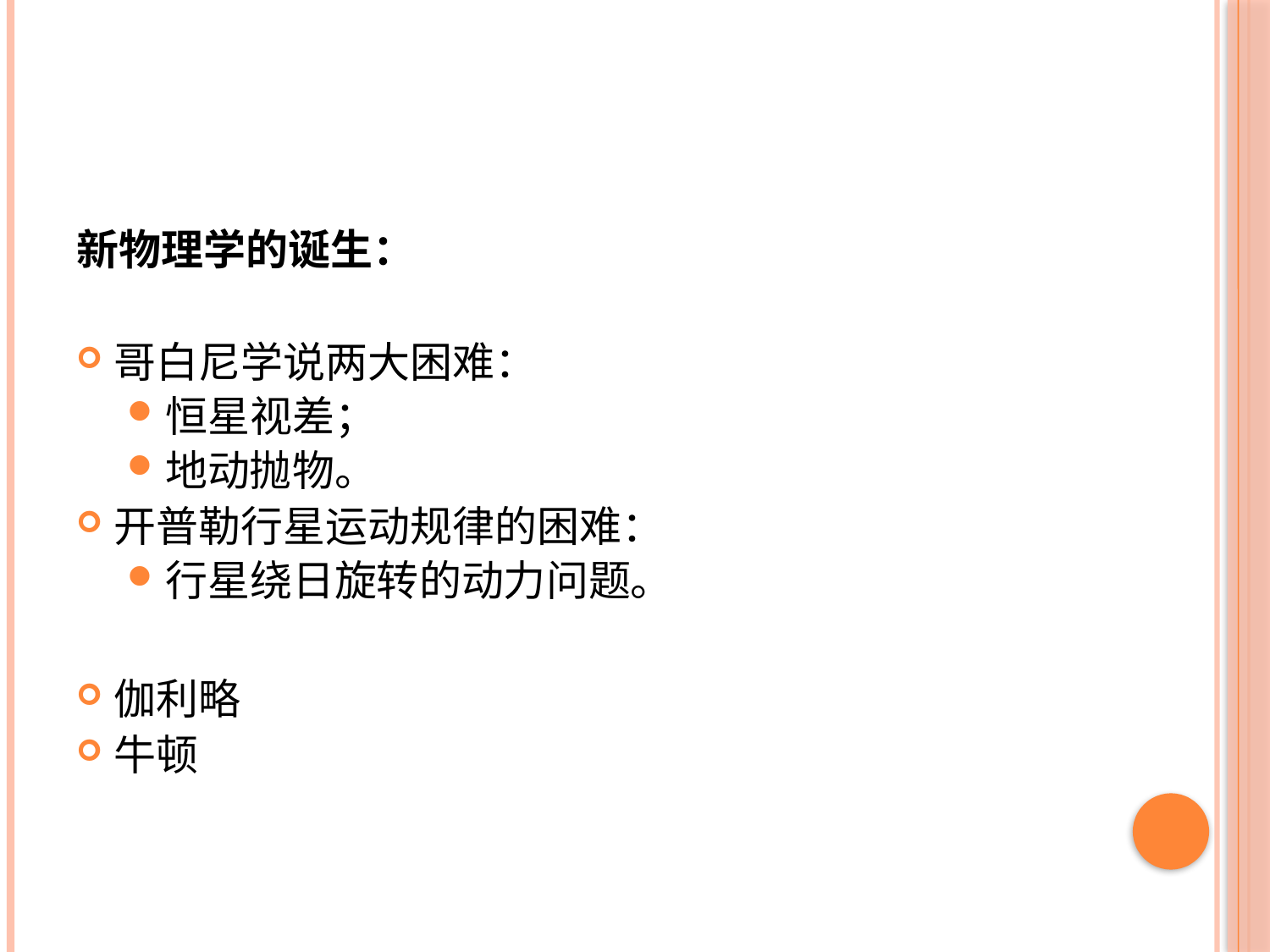

#
新物理学的诞生：

哥白尼学说两大困难：
恒星视差；
地动抛物。
开普勒行星运动规律的困难：
行星绕日旋转的动力问题。

伽利略
牛顿